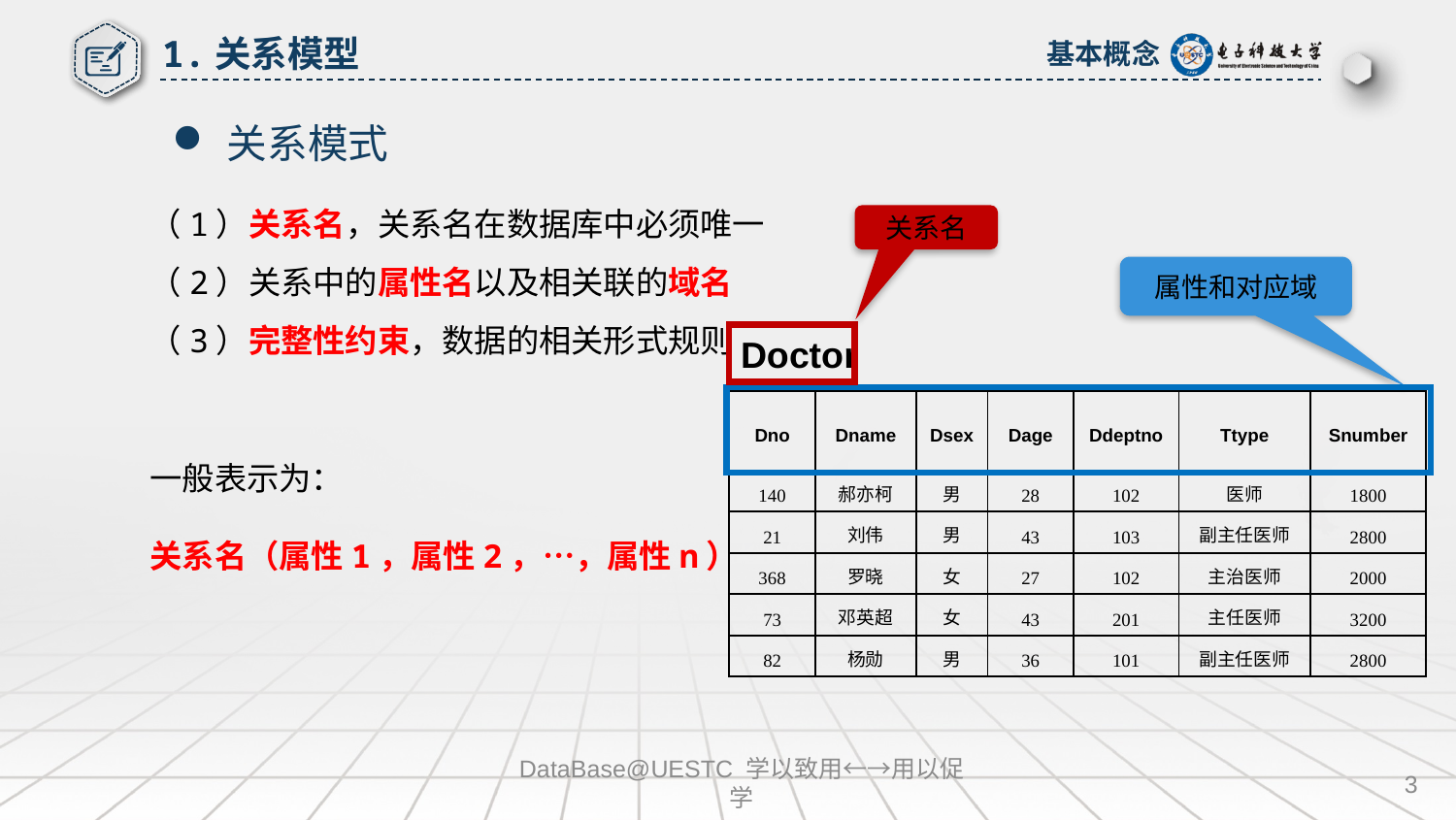

1.关系模型
基本概念
关系模式
（1）关系名，关系名在数据库中必须唯一
（2）关系中的属性名以及相关联的域名
（3）完整性约束，数据的相关形式规则
关系名
属性和对应域
Doctor

| Dno | Dname | Dsex | Dage | Ddeptno | Ttype | Snumber |
| --- | --- | --- | --- | --- | --- | --- |
| 140 | 郝亦柯 | 男 | 28 | 102 | 医师 | 1800 |
| 21 | 刘伟 | 男 | 43 | 103 | 副主任医师 | 2800 |
| 368 | 罗晓 | 女 | 27 | 102 | 主治医师 | 2000 |
| 73 | 邓英超 | 女 | 43 | 201 | 主任医师 | 3200 |
| 82 | 杨勋 | 男 | 36 | 101 | 副主任医师 | 2800 |
一般表示为：

关系名（属性1，属性2，…，属性n）
DataBase@UESTC 学以致用←→用以促学
3